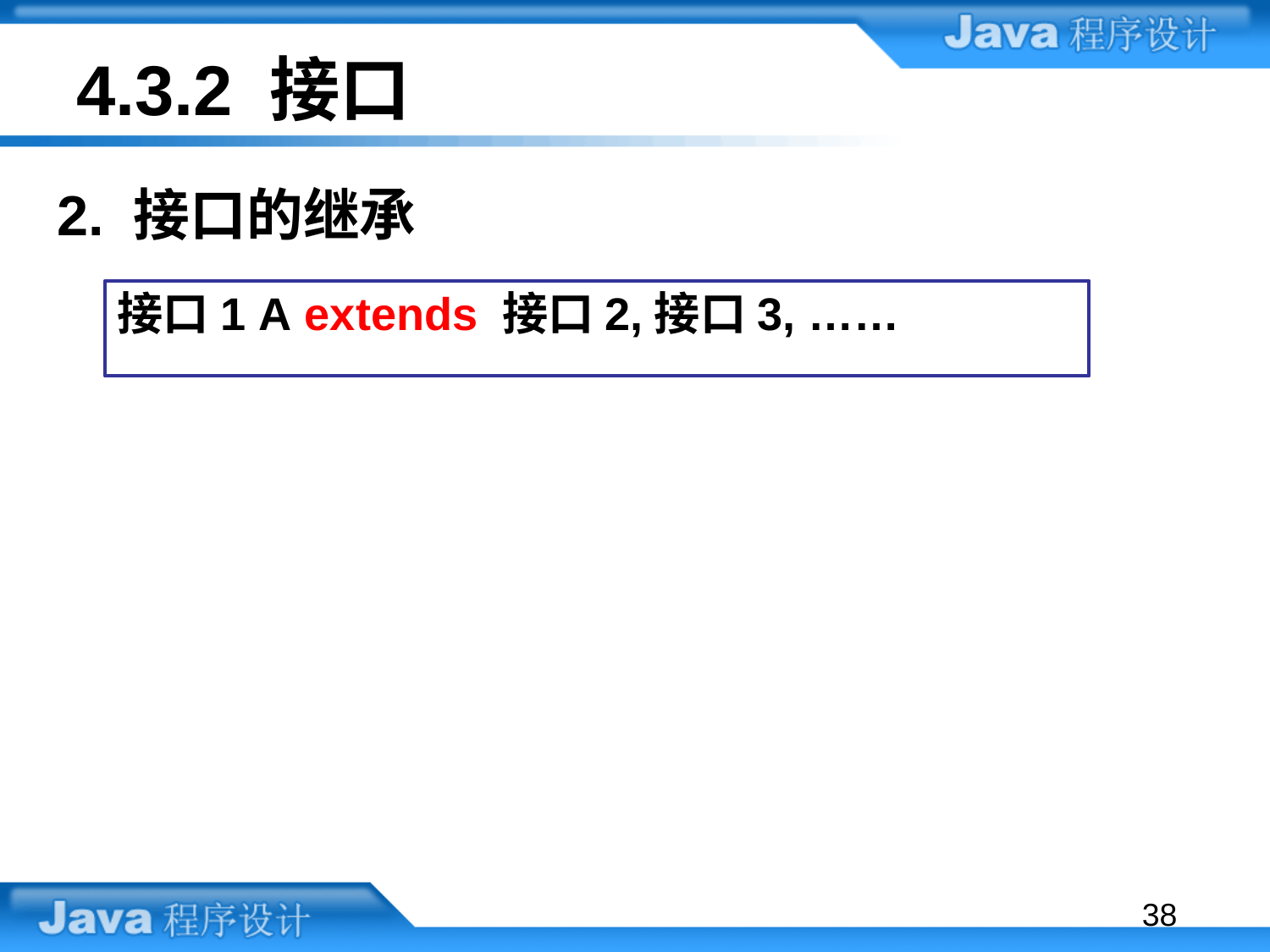

# 4.3.2 接口
2. 接口的继承
接口1 A extends 接口2,接口3, ……